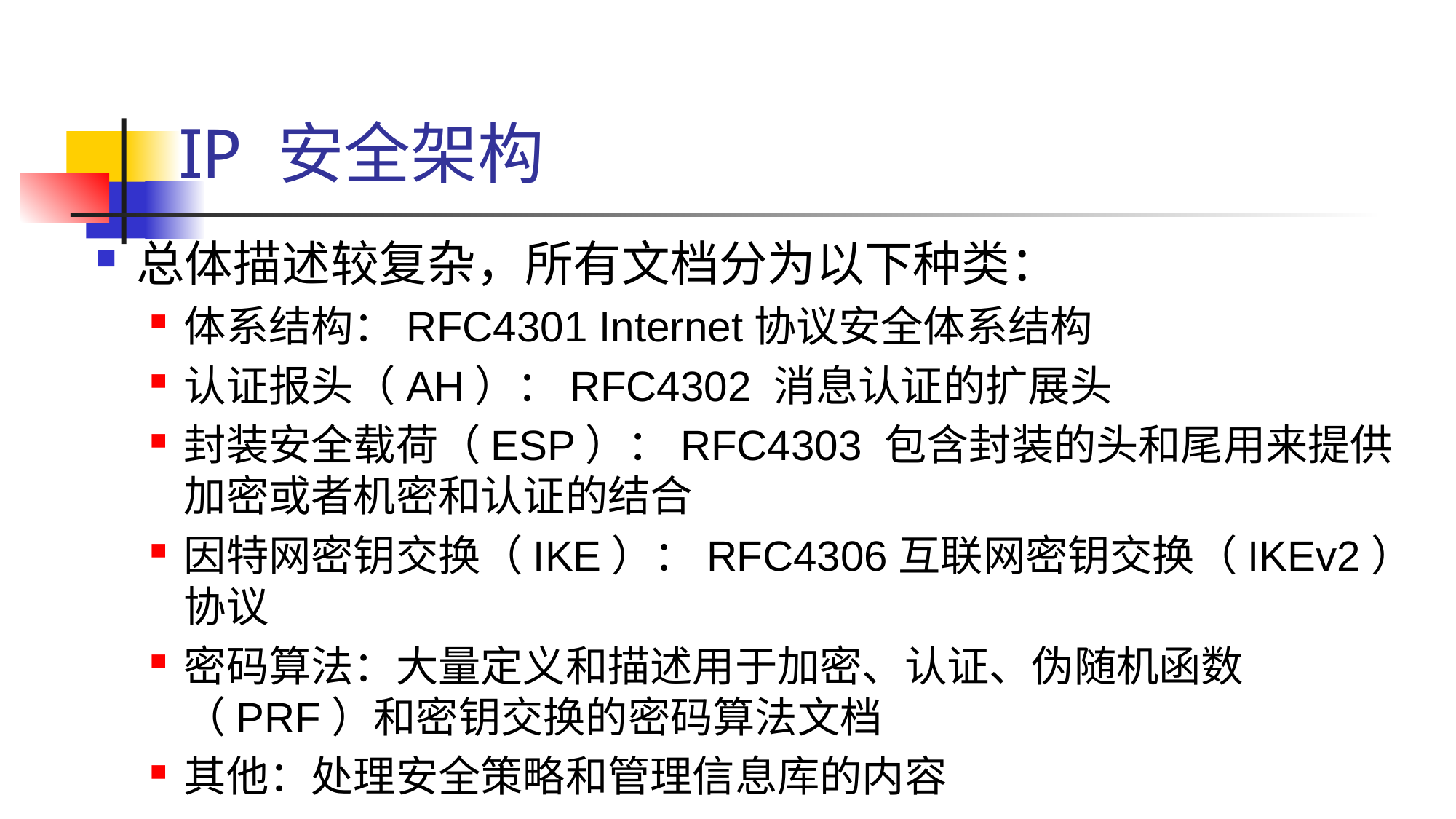

# IP 安全架构
总体描述较复杂，所有文档分为以下种类：
体系结构：RFC4301 Internet协议安全体系结构
认证报头（AH）：RFC4302 消息认证的扩展头
封装安全载荷（ESP）：RFC4303 包含封装的头和尾用来提供加密或者机密和认证的结合
因特网密钥交换（IKE）：RFC4306互联网密钥交换（IKEv2）协议
密码算法：大量定义和描述用于加密、认证、伪随机函数（PRF）和密钥交换的密码算法文档
其他：处理安全策略和管理信息库的内容